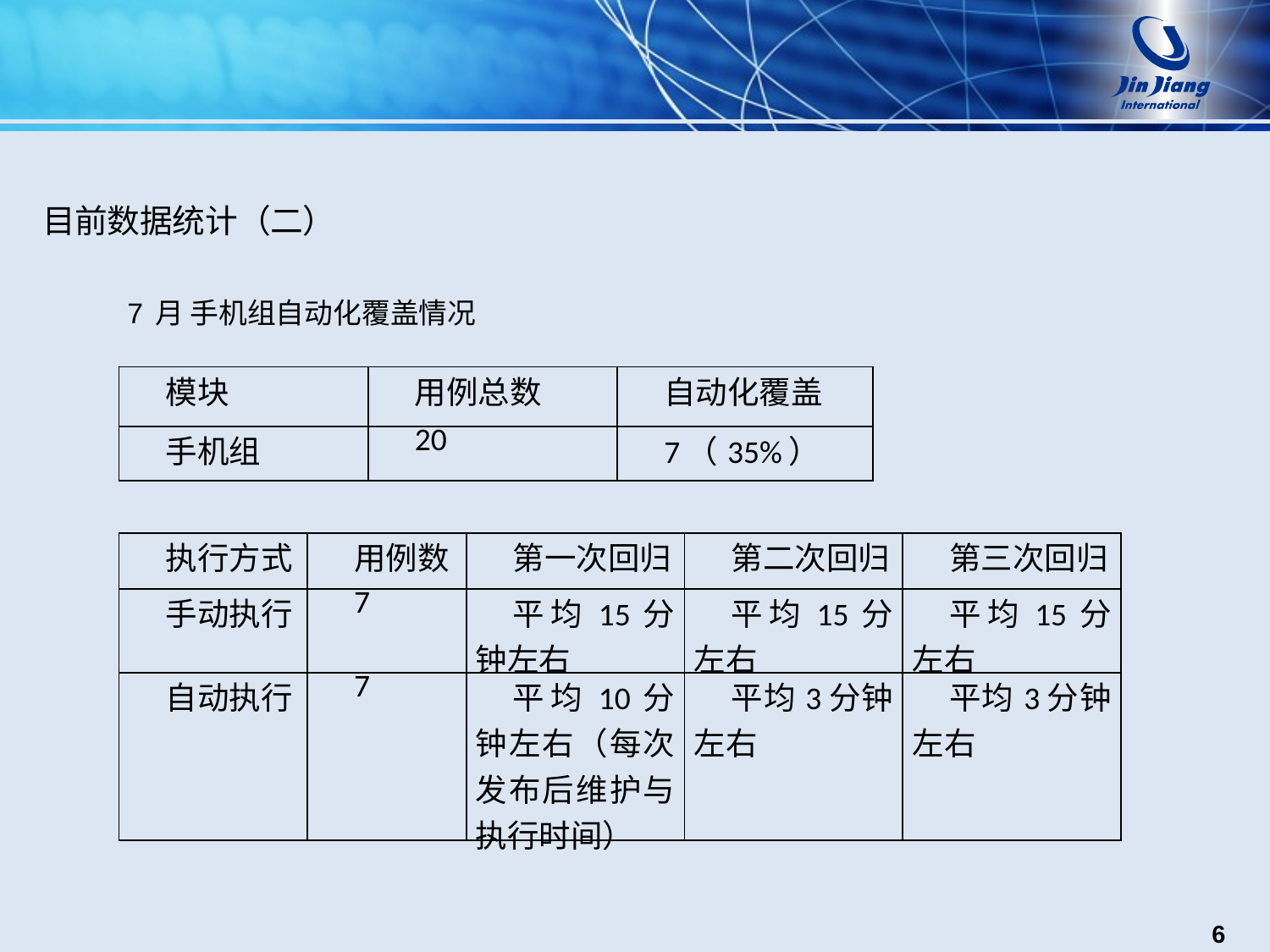

#
目前数据统计（二）
7月 手机组自动化覆盖情况
| 模块 | 用例总数 | 自动化覆盖 |
| --- | --- | --- |
| 手机组 | 20 | 7（35%） |
| 执行方式 | 用例数 | 第一次回归 | 第二次回归 | 第三次回归 |
| --- | --- | --- | --- | --- |
| 手动执行 | 7 | 平均15分钟左右 | 平均15分左右 | 平均15分左右 |
| 自动执行 | 7 | 平均10分钟左右（每次发布后维护与执行时间） | 平均3分钟左右 | 平均3分钟左右 |
6